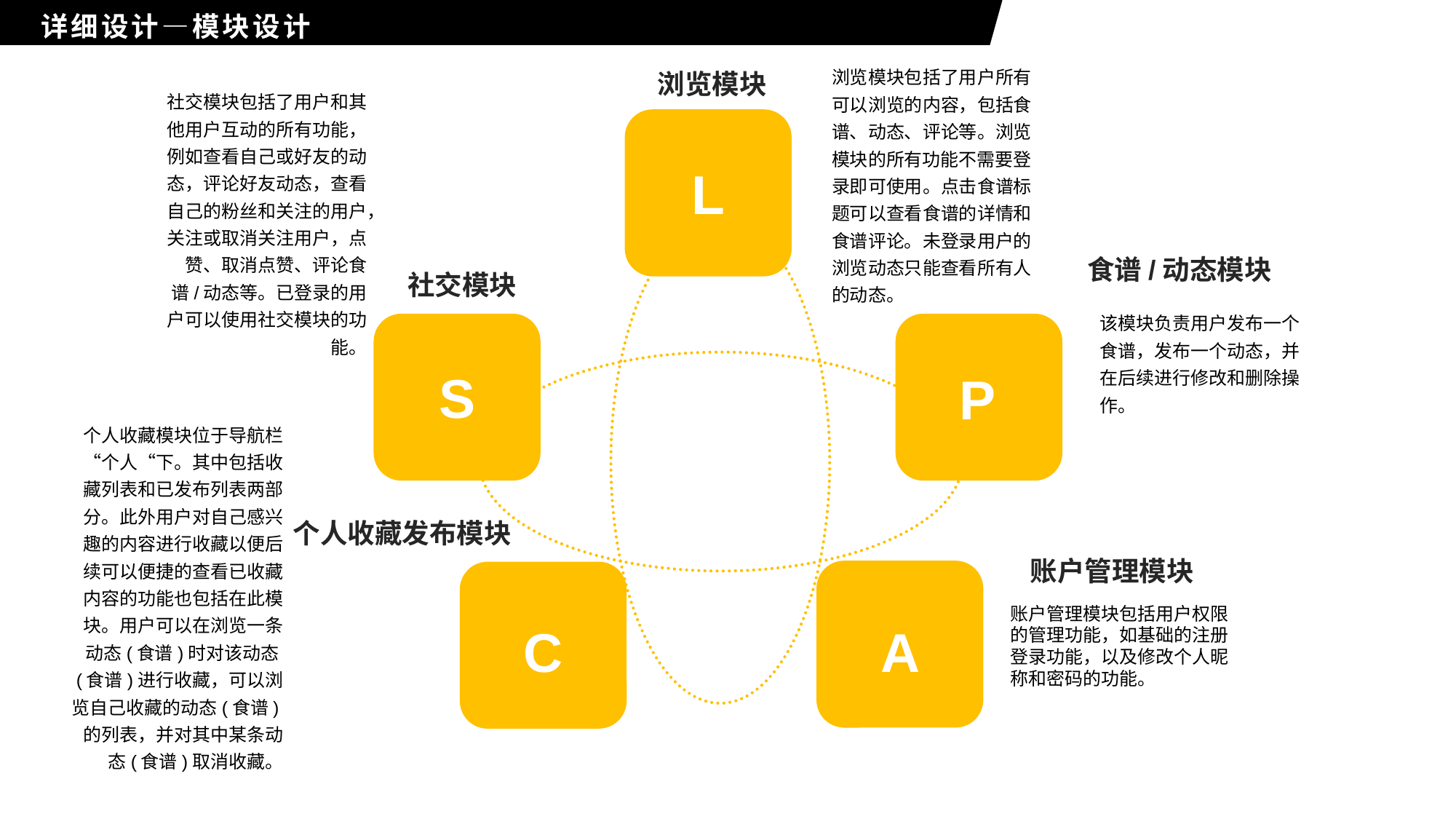

详细设计—模块设计
浏览模块包括了用户所有可以浏览的内容，包括食谱、动态、评论等。浏览模块的所有功能不需要登录即可使用。点击食谱标题可以查看食谱的详情和食谱评论。未登录用户的浏览动态只能查看所有人的动态。
浏览模块
社交模块包括了用户和其他用户互动的所有功能，例如查看自己或好友的动态，评论好友动态，查看自己的粉丝和关注的用户，关注或取消关注用户，点赞、取消点赞、评论食谱/动态等。已登录的用户可以使用社交模块的功能。

L
食谱/动态模块
社交模块
该模块负责用户发布一个食谱，发布一个动态，并在后续进行修改和删除操作。

S
P
个人收藏模块位于导航栏“个人“下。其中包括收藏列表和已发布列表两部分。此外用户对自己感兴趣的内容进行收藏以便后续可以便捷的查看已收藏内容的功能也包括在此模块。用户可以在浏览一条动态(食谱)时对该动态(食谱)进行收藏，可以浏览自己收藏的动态(食谱)的列表，并对其中某条动态(食谱)取消收藏。
个人收藏发布模块
账户管理模块

账户管理模块包括用户权限的管理功能，如基础的注册登录功能，以及修改个人昵称和密码的功能。
C
A